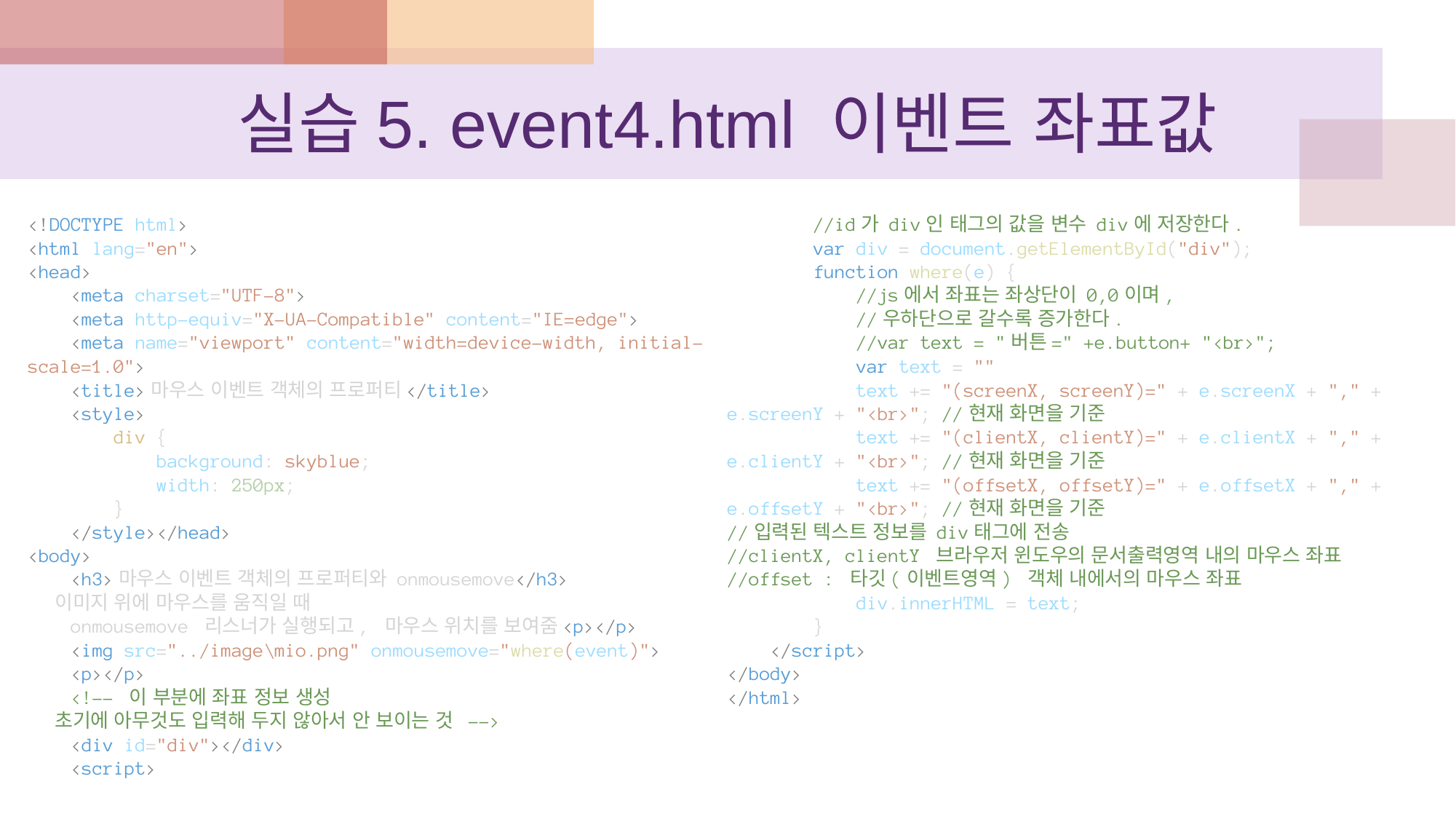

# 실습5. event4.html 이벤트 좌표값
<!DOCTYPE html>
<html lang="en">
<head>
    <meta charset="UTF-8">
    <meta http-equiv="X-UA-Compatible" content="IE=edge">
    <meta name="viewport" content="width=device-width, initial-scale=1.0">
    <title>마우스 이벤트 객체의 프로퍼티</title>
    <style>
        div {
            background: skyblue;
            width: 250px;
        }
    </style></head>
<body>
    <h3>마우스 이벤트 객체의 프로퍼티와 onmousemove</h3>
    이미지 위에 마우스를 움직일 때
    onmousemove 리스너가 실행되고, 마우스 위치를 보여줌<p></p>
    <img src="../image\mio.png" onmousemove="where(event)">
    <p></p>
    <!-- 이 부분에 좌표 정보 생성
    초기에 아무것도 입력해 두지 않아서 안 보이는 것  -->
    <div id="div"></div>
    <script>
        //id가 div인 태그의 값을 변수 div에 저장한다.
        var div = document.getElementById("div");
        function where(e) {
            //js에서 좌표는 좌상단이 0,0이며,
            //우하단으로 갈수록 증가한다.
            //var text = "버튼=" +e.button+ "<br>";
            var text = ""
            text += "(screenX, screenY)=" + e.screenX + "," + e.screenY + "<br>"; //현재 화면을 기준
            text += "(clientX, clientY)=" + e.clientX + "," + e.clientY + "<br>"; //현재 화면을 기준
            text += "(offsetX, offsetY)=" + e.offsetX + "," + e.offsetY + "<br>"; //현재 화면을 기준
//입력된 텍스트 정보를 div태그에 전송
//clientX, clientY 브라우저 윈도우의 문서출력영역 내의 마우스 좌표
//offset : 타깃(이벤트영역) 객체 내에서의 마우스 좌표
            div.innerHTML = text;
        }
    </script>
</body>
</html>